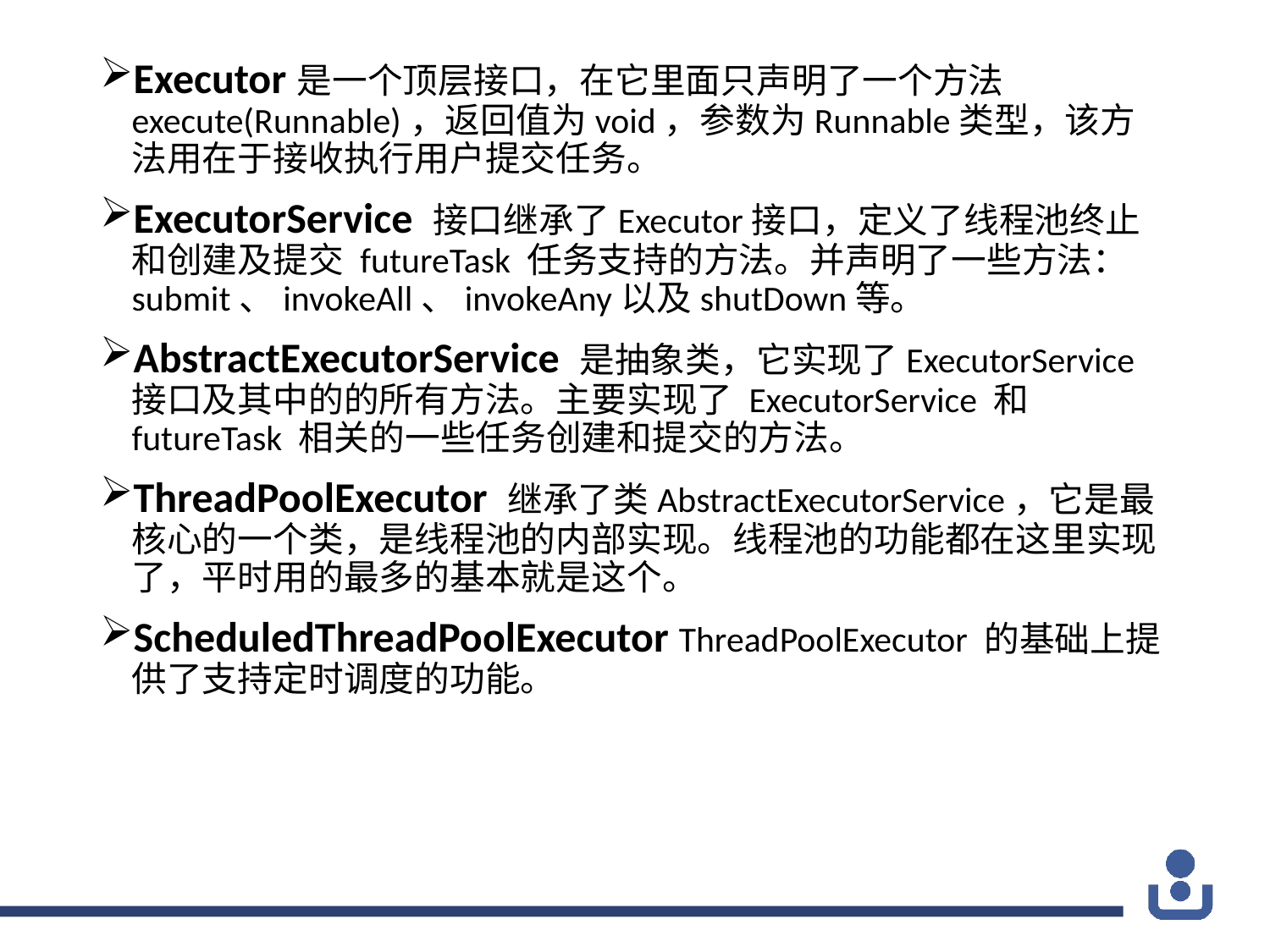

Executor是一个顶层接口，在它里面只声明了一个方法execute(Runnable)，返回值为void，参数为Runnable类型，该方法用在于接收执行用户提交任务。
ExecutorService 接口继承了Executor接口，定义了线程池终止和创建及提交 futureTask 任务支持的方法。并声明了一些方法：submit、invokeAll、invokeAny以及shutDown等。
AbstractExecutorService 是抽象类，它实现了ExecutorService接口及其中的的所有方法。主要实现了 ExecutorService 和 futureTask 相关的一些任务创建和提交的方法。
ThreadPoolExecutor 继承了类AbstractExecutorService，它是最核心的一个类，是线程池的内部实现。线程池的功能都在这里实现了，平时用的最多的基本就是这个。
ScheduledThreadPoolExecutor ThreadPoolExecutor 的基础上提供了支持定时调度的功能。